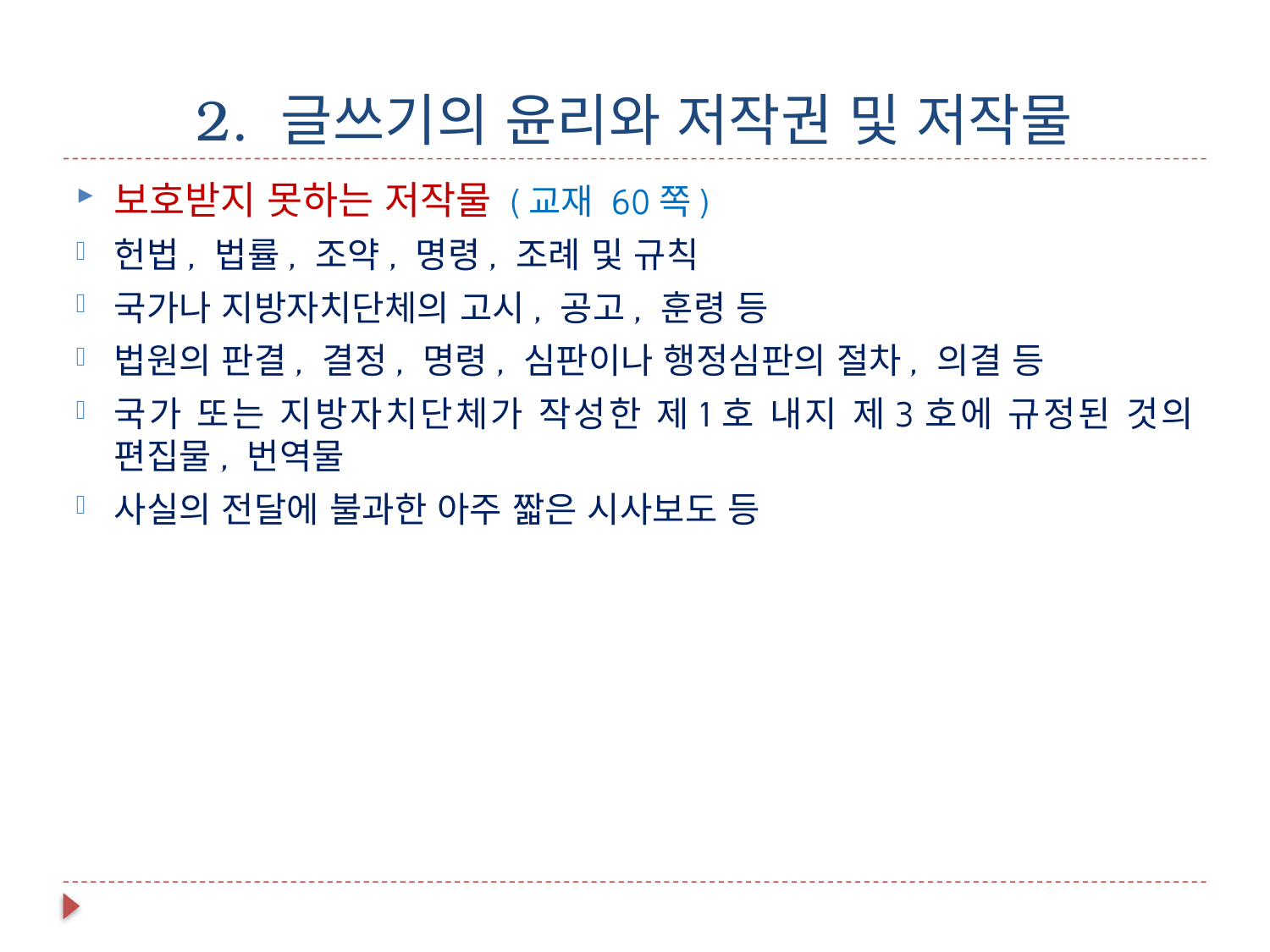

# 2. 글쓰기의 윤리와 저작권 및 저작물
보호받지 못하는 저작물 (교재 60쪽)
헌법, 법률, 조약, 명령, 조례 및 규칙
국가나 지방자치단체의 고시, 공고, 훈령 등
법원의 판결, 결정, 명령, 심판이나 행정심판의 절차, 의결 등
국가 또는 지방자치단체가 작성한 제1호 내지 제3호에 규정된 것의 편집물, 번역물
사실의 전달에 불과한 아주 짧은 시사보도 등